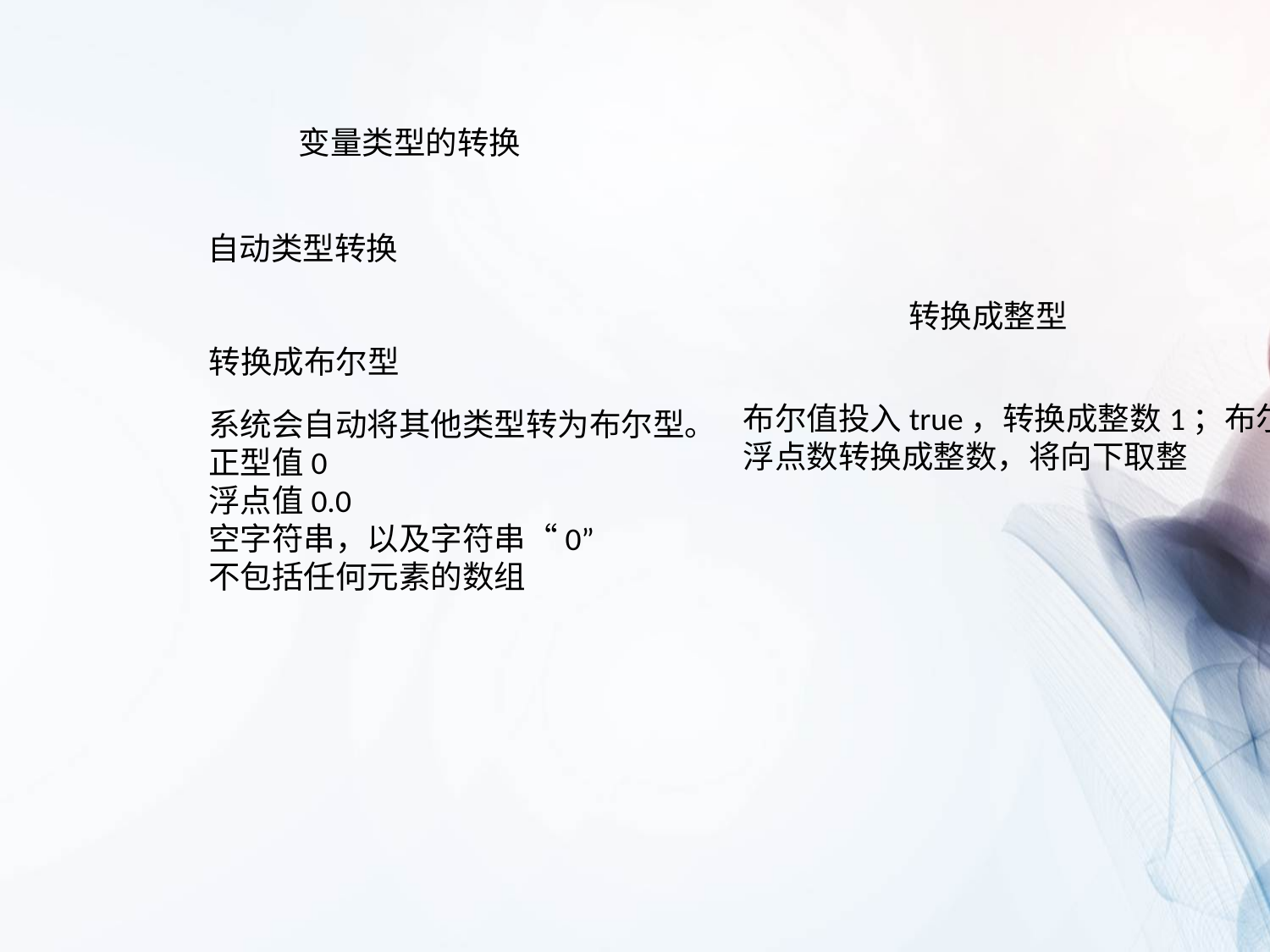

变量类型的转换
自动类型转换
转换成整型
转换成布尔型
布尔值投入true，转换成整数1；布尔值发绿色，转换成整数0
浮点数转换成整数，将向下取整

系统会自动将其他类型转为布尔型。
正型值0
浮点值0.0
空字符串，以及字符串“0”
不包括任何元素的数组